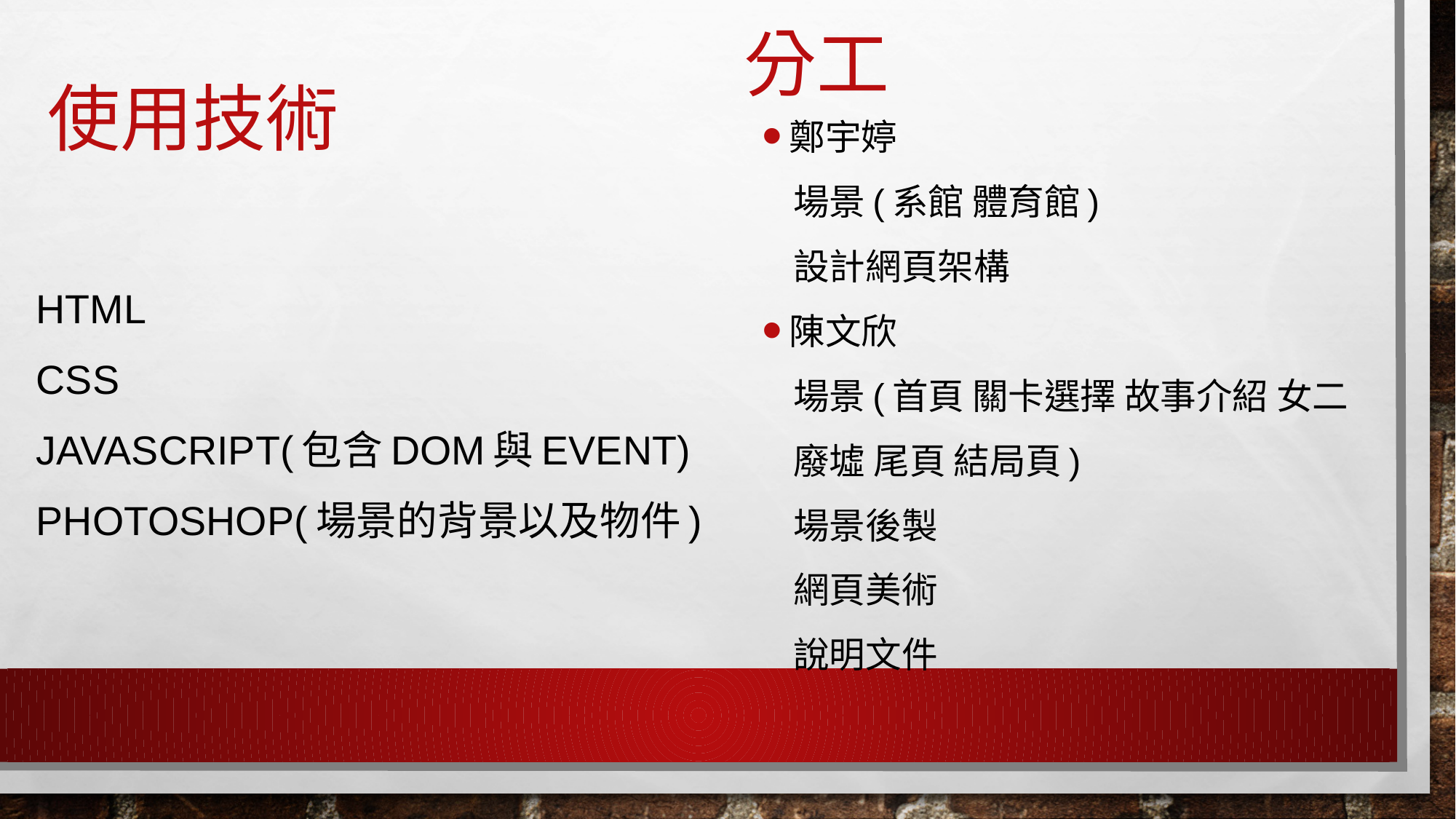

分工
# 使用技術
鄭宇婷
   場景(系館 體育館)
   設計網頁架構
陳文欣
   場景(首頁 關卡選擇 故事介紹 女二
   廢墟 尾頁 結局頁)
   場景後製
   網頁美術
   說明文件

HTML
CSS
JavaScript(包含DOM與Event)
PHOTOSHOP(場景的背景以及物件)